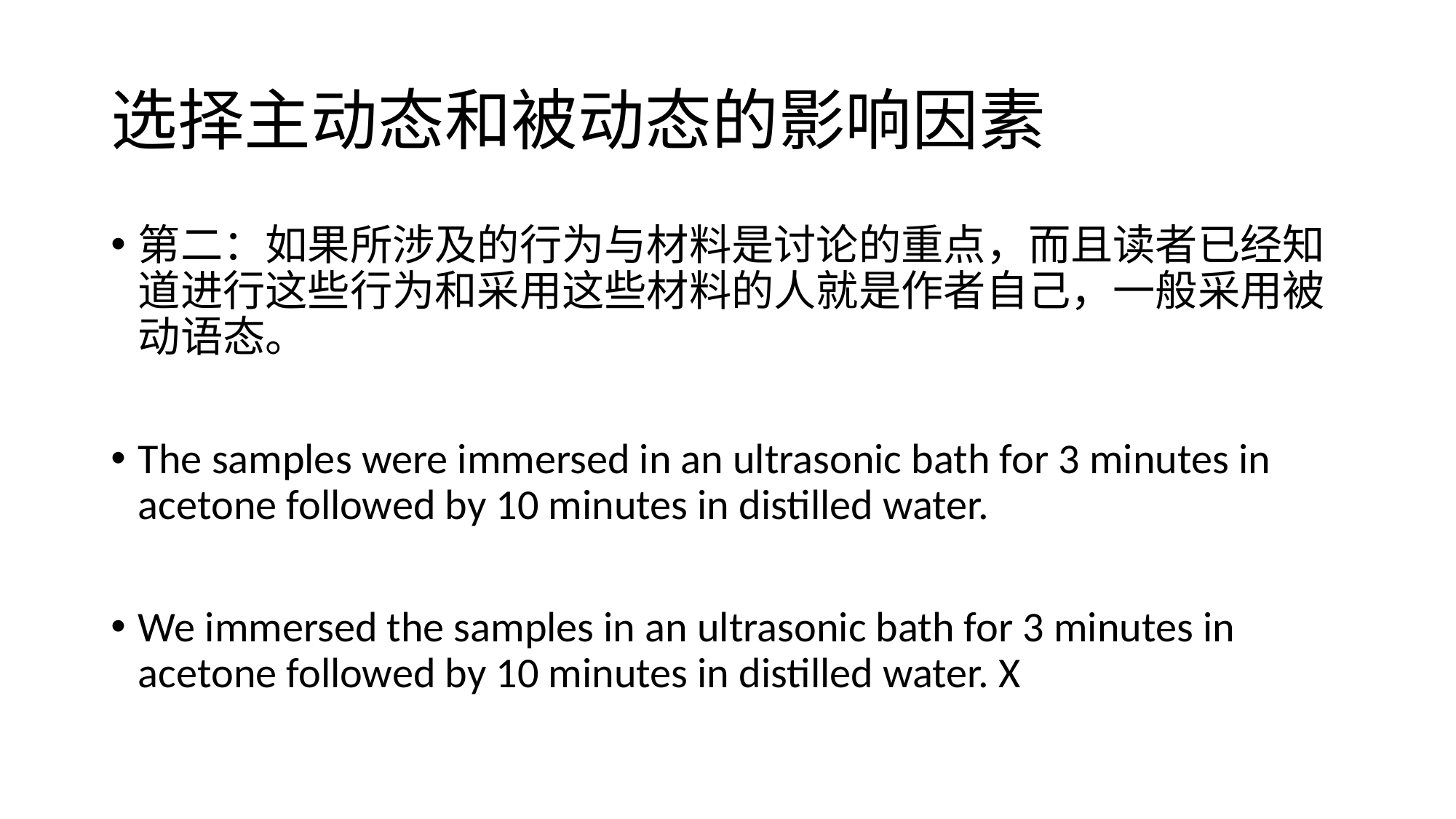

# 选择主动态和被动态的影响因素
第二：如果所涉及的行为与材料是讨论的重点，而且读者已经知道进行这些行为和采用这些材料的人就是作者自己，一般采用被动语态。

The samples were immersed in an ultrasonic bath for 3 minutes in acetone followed by 10 minutes in distilled water.

We immersed the samples in an ultrasonic bath for 3 minutes in acetone followed by 10 minutes in distilled water. X